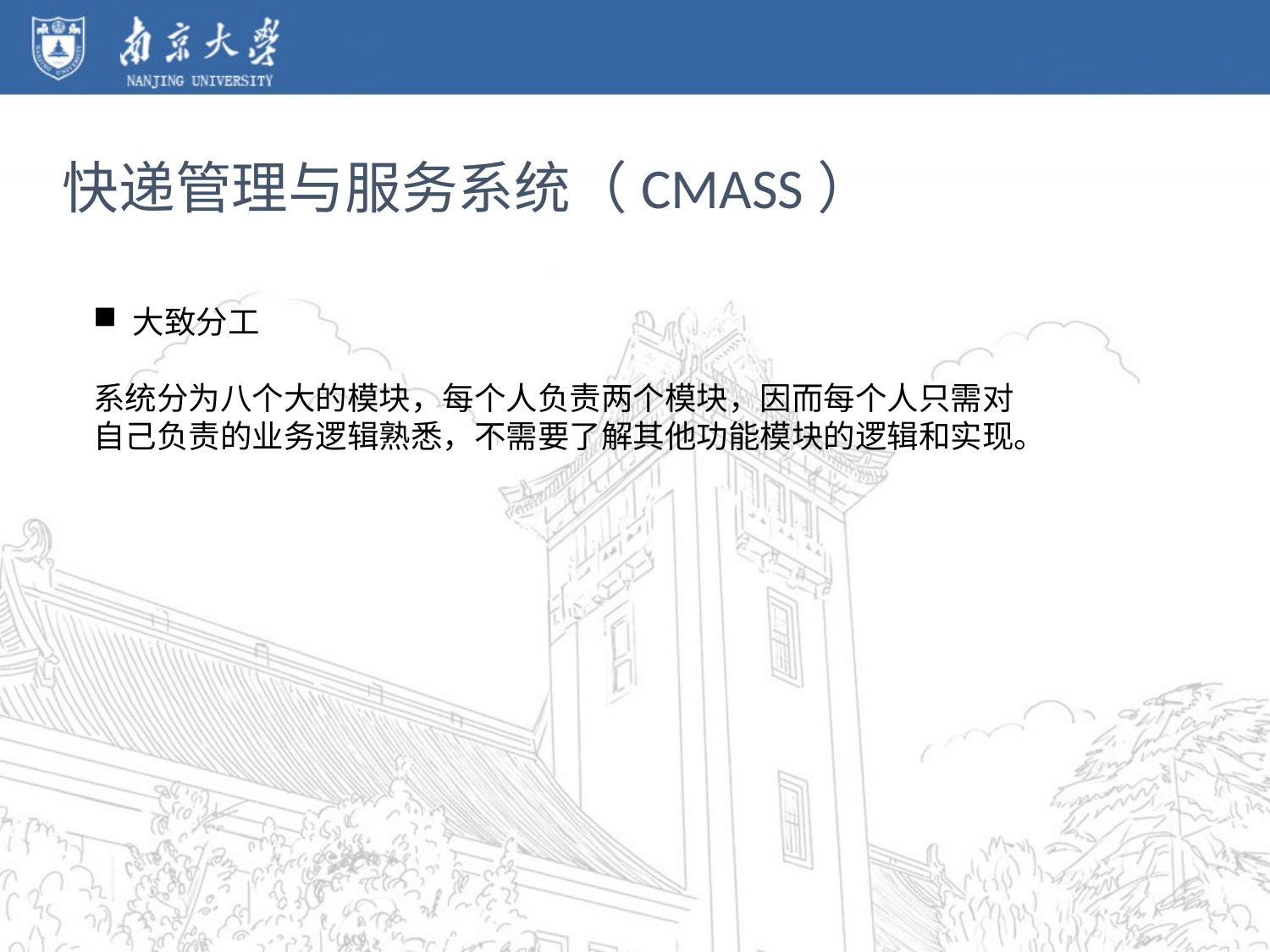

快递管理与服务系统（CMASS）
大致分工

系统分为八个大的模块，每个人负责两个模块，因而每个人只需对自己负责的业务逻辑熟悉，不需要了解其他功能模块的逻辑和实现。